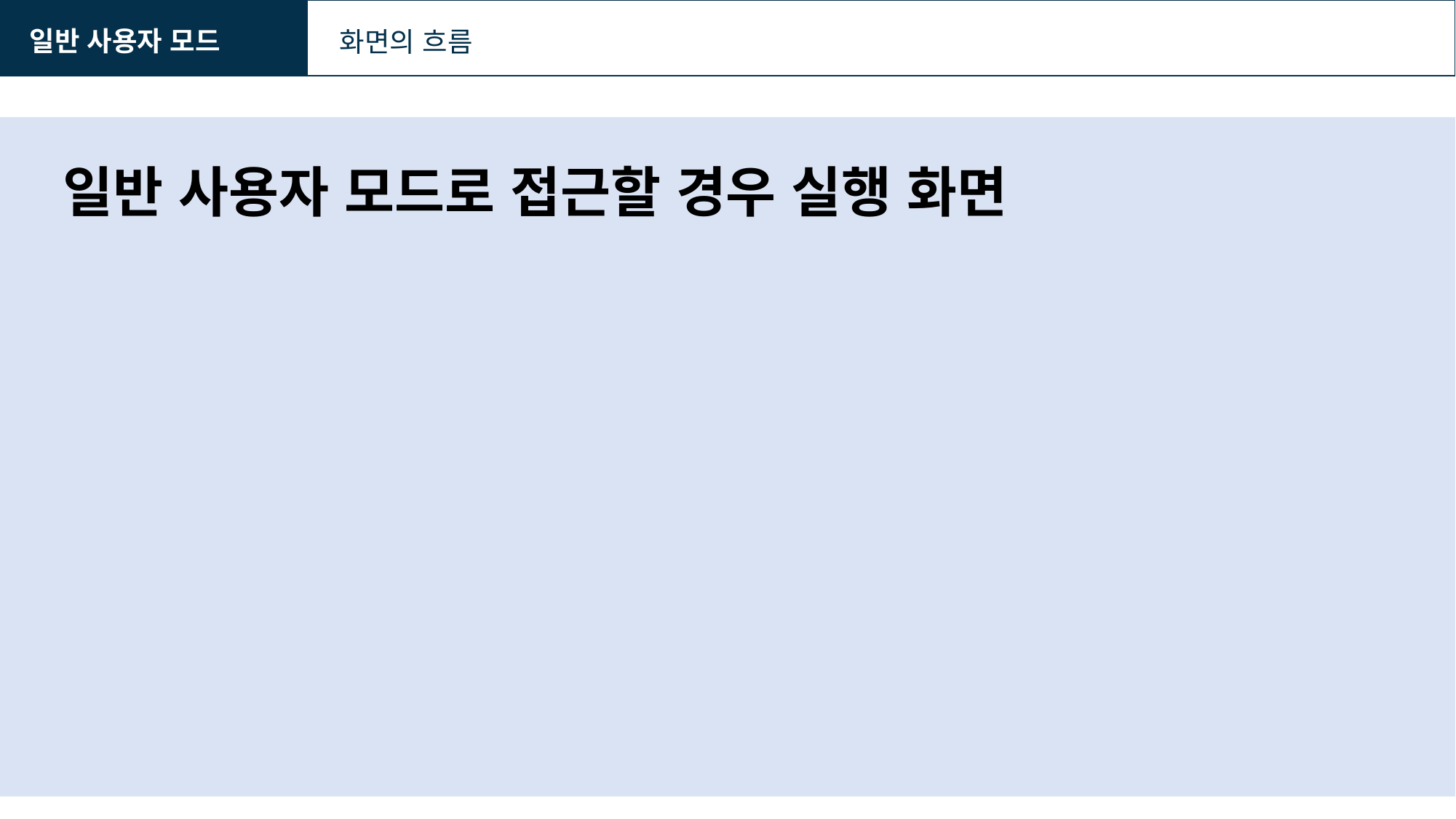

일반 사용자 모드
  화면의 흐름

일반 사용자 모드로 접근할 경우 실행 화면

2